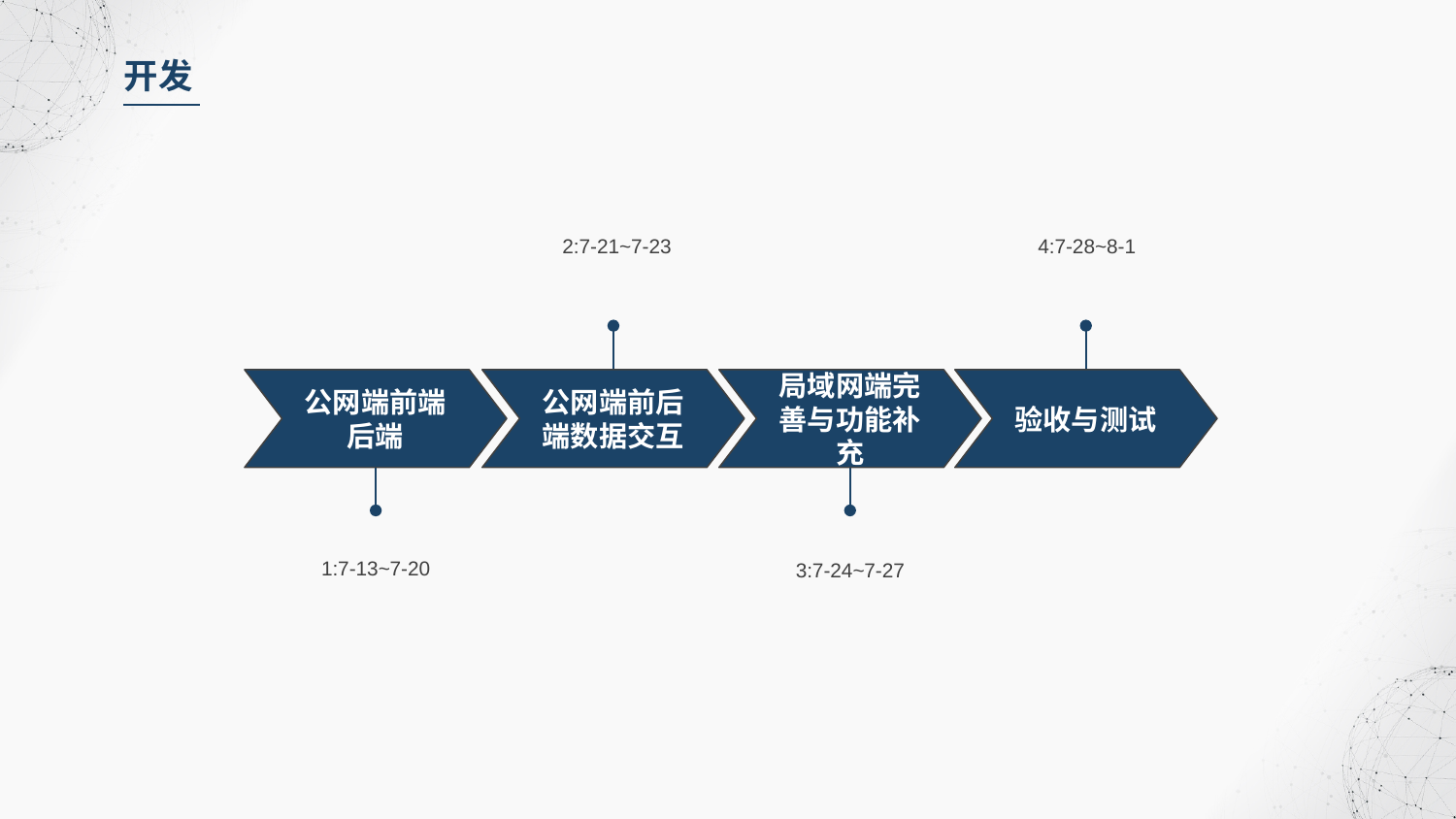

开发
2:7-21~7-23
4:7-28~8-1
公网端前端后端
公网端前后端数据交互
局域网端完善与功能补充
验收与测试
3:7-24~7-27
1:7-13~7-20